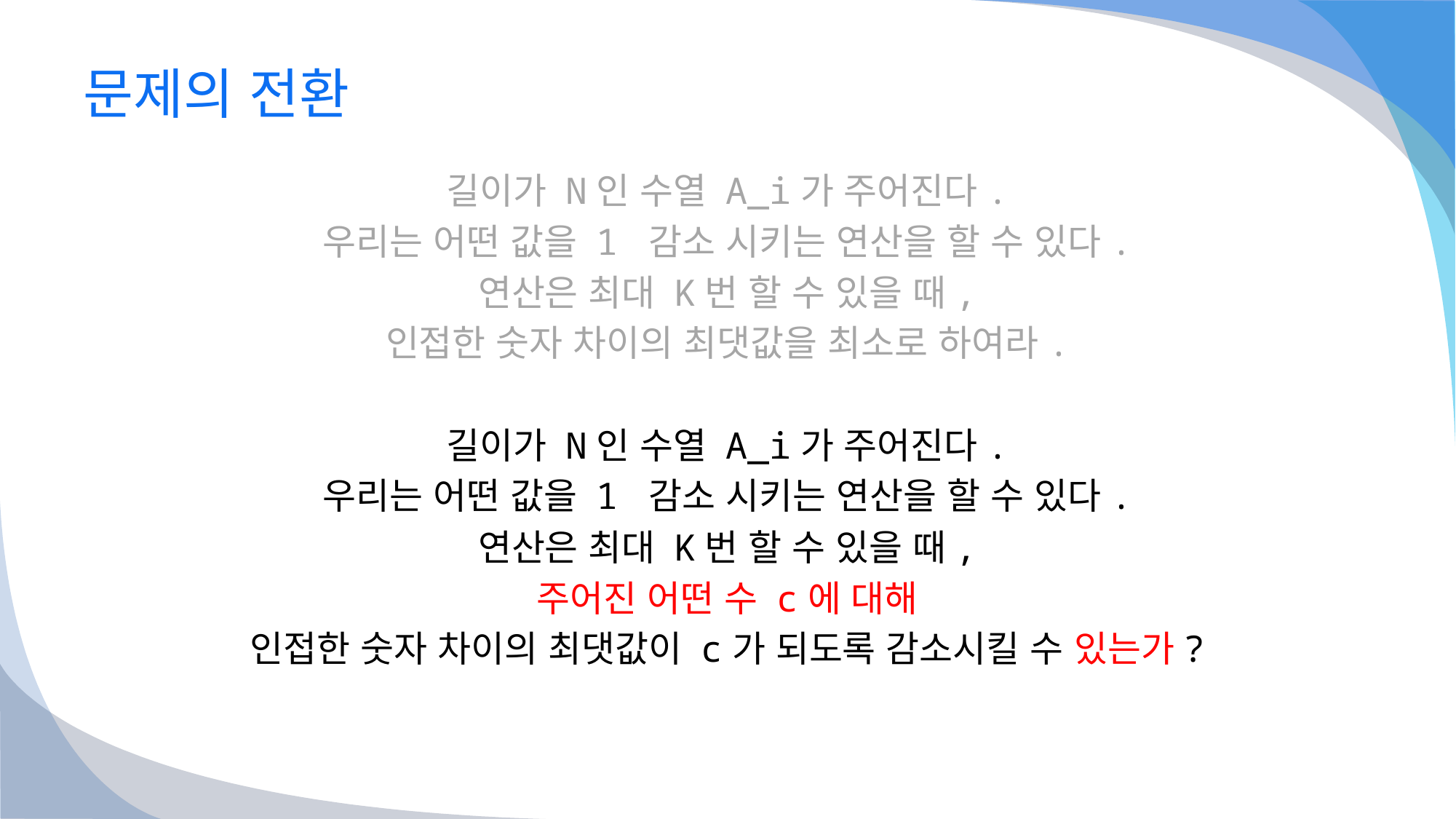

# 문제의 전환
길이가 N인 수열 A_i가 주어진다.
우리는 어떤 값을 1 감소 시키는 연산을 할 수 있다.
연산은 최대 K번 할 수 있을 때,
인접한 숫자 차이의 최댓값을 최소로 하여라.

길이가 N인 수열 A_i가 주어진다.
우리는 어떤 값을 1 감소 시키는 연산을 할 수 있다.
연산은 최대 K번 할 수 있을 때,
주어진 어떤 수 c에 대해
인접한 숫자 차이의 최댓값이 c가 되도록 감소시킬 수 있는가?